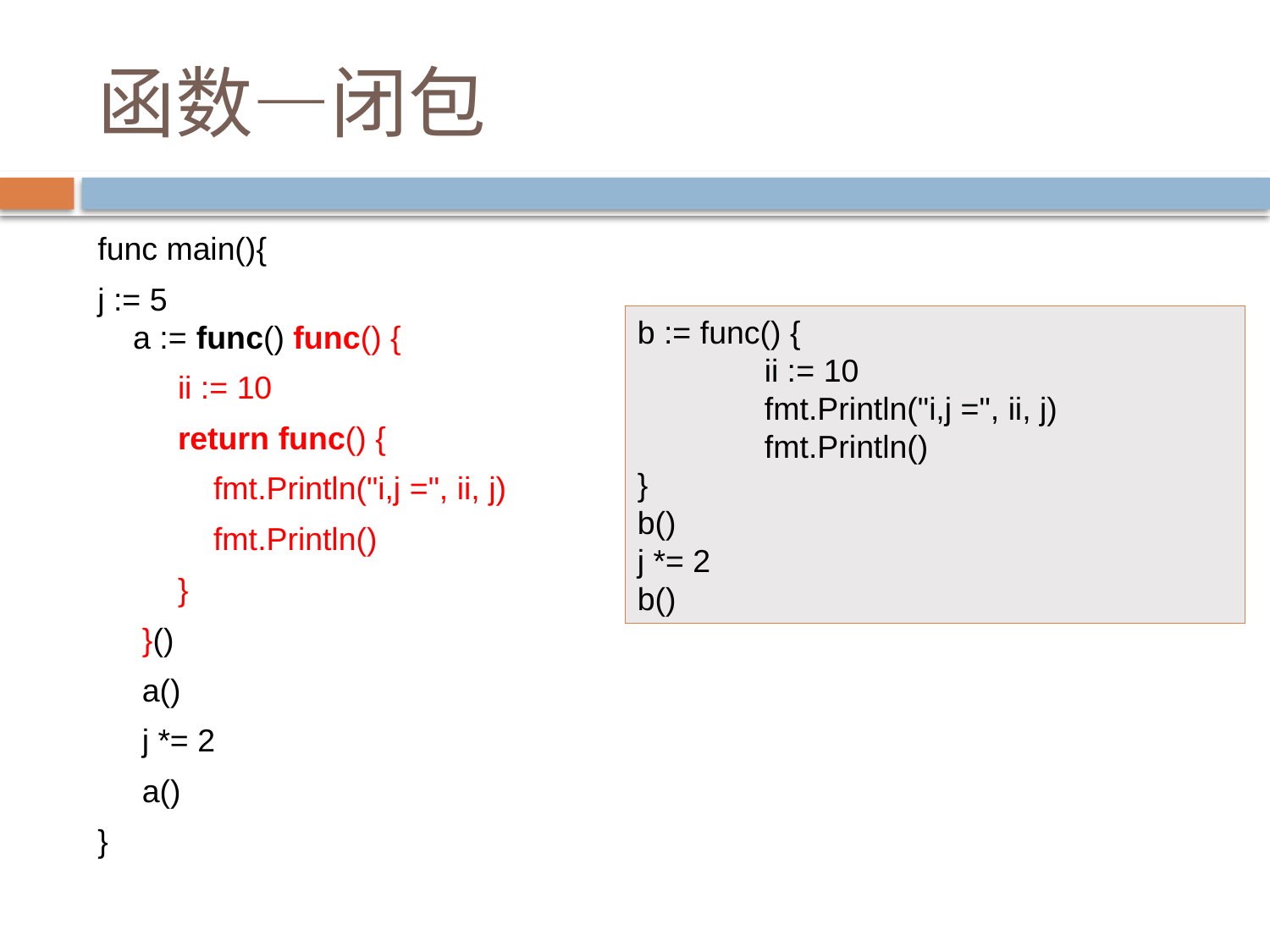

# 函数—闭包
func main(){
j := 5
    a := func() func() {
         ii := 10
         return func() {
             fmt.Println("i,j =", ii, j)
             fmt.Println()
         }
     }()
     a()
     j *= 2
     a()
}
b := func() {
	ii := 10
	fmt.Println("i,j =", ii, j)
	fmt.Println()
}
b()
j *= 2
b()